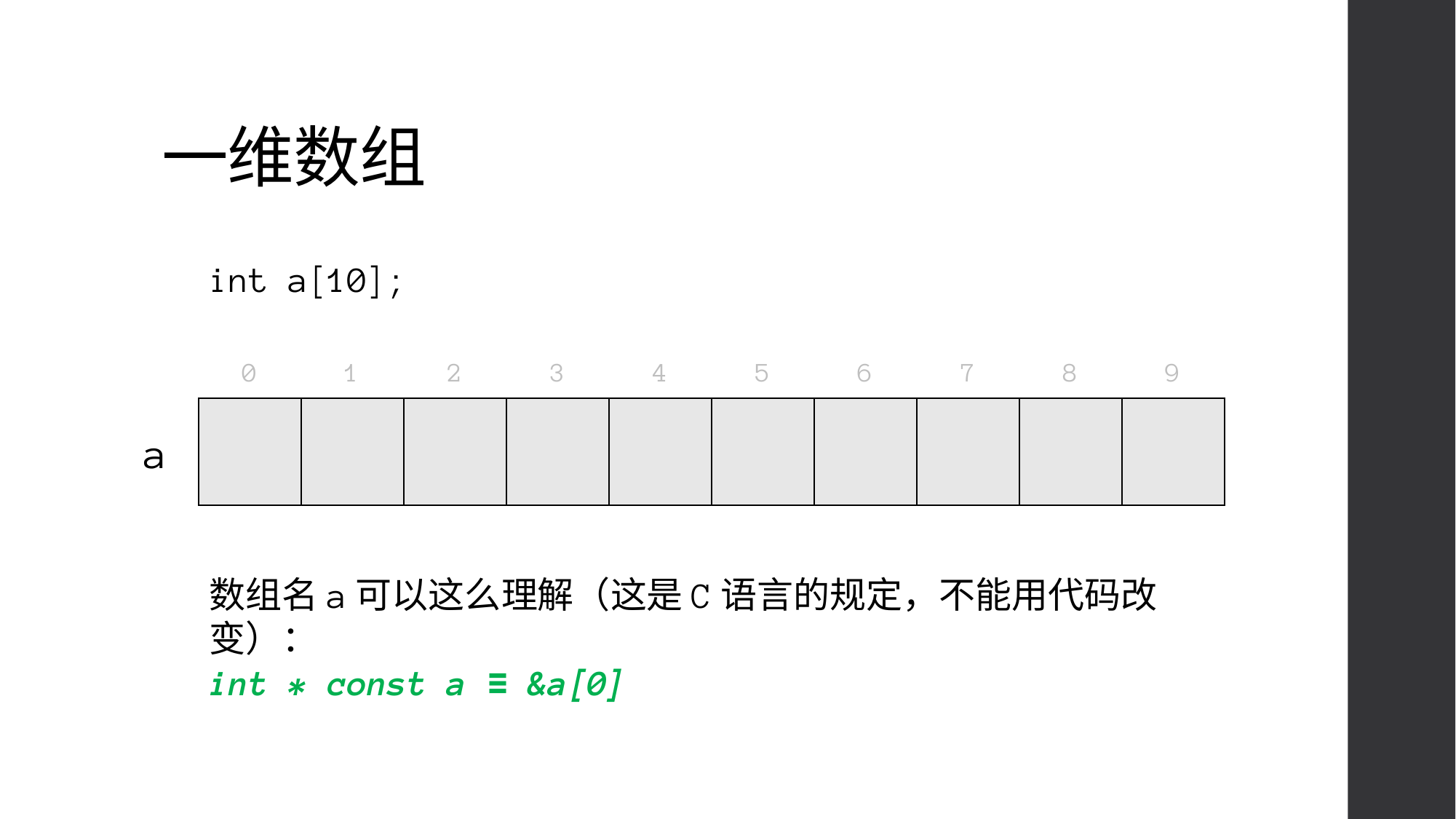

# 一维数组
int a[10];
| 0 | 1 | 2 | 3 | 4 | 5 | 6 | 7 | 8 | 9 |
| --- | --- | --- | --- | --- | --- | --- | --- | --- | --- |
|  |  |  |  |  |  |  |  |  |  |
| --- | --- | --- | --- | --- | --- | --- | --- | --- | --- |
a
数组名a可以这么理解（这是C语言的规定，不能用代码改变）：
int * const a ≡ &a[0]